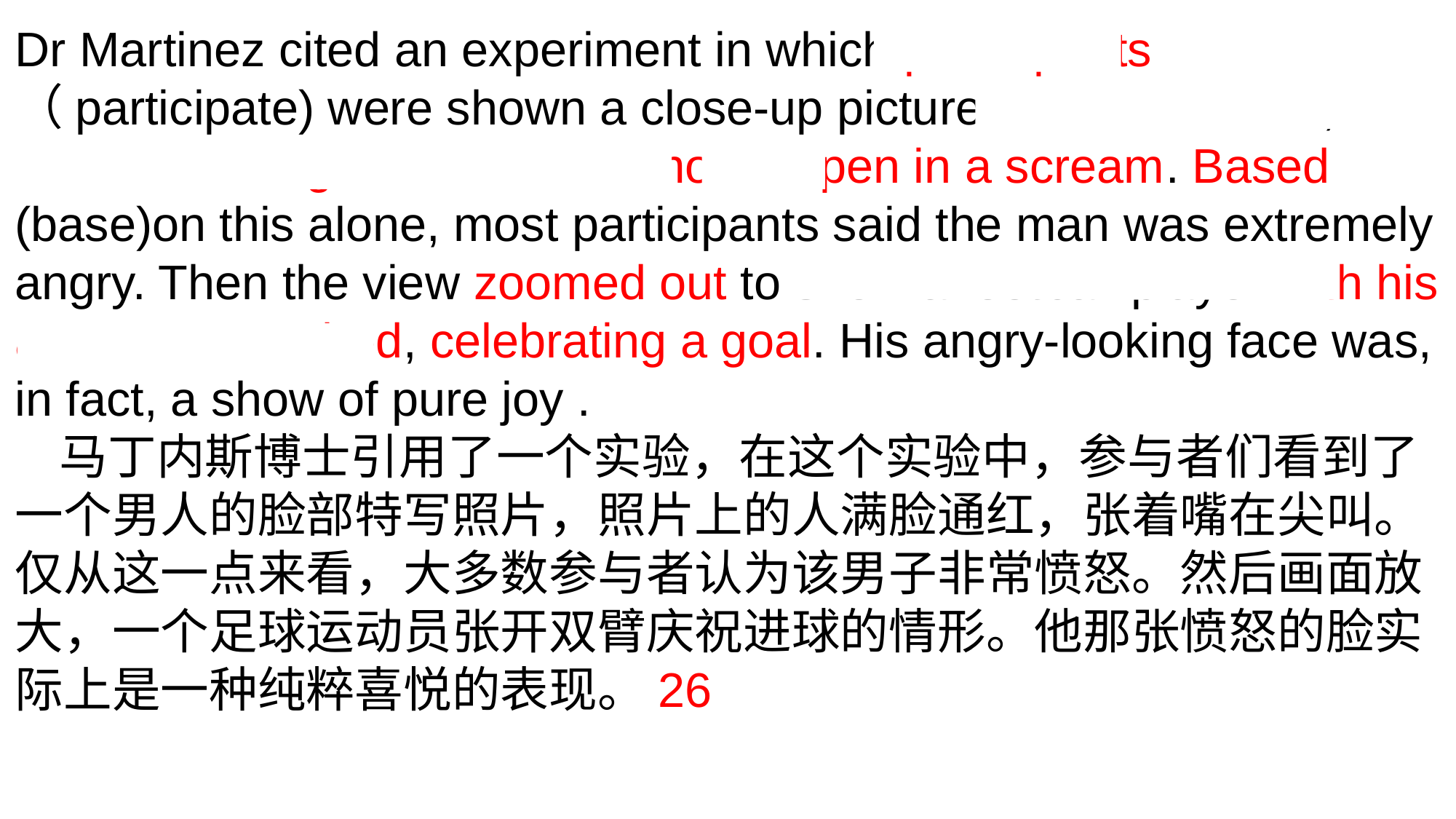

Dr Martinez cited an experiment in which participants （participate) were shown a close-up picture of a man's face, which was bright red with his mouth open in a scream. Based (base)on this alone, most participants said the man was extremely angry. Then the view zoomed out to show a football player with his arms outstretched, celebrating a goal. His angry-looking face was, in fact, a show of pure joy .
   马丁内斯博士引用了一个实验，在这个实验中，参与者们看到了一个男人的脸部特写照片，照片上的人满脸通红，张着嘴在尖叫。仅从这一点来看，大多数参与者认为该男子非常愤怒。然后画面放大，一个足球运动员张开双臂庆祝进球的情形。他那张愤怒的脸实际上是一种纯粹喜悦的表现。26